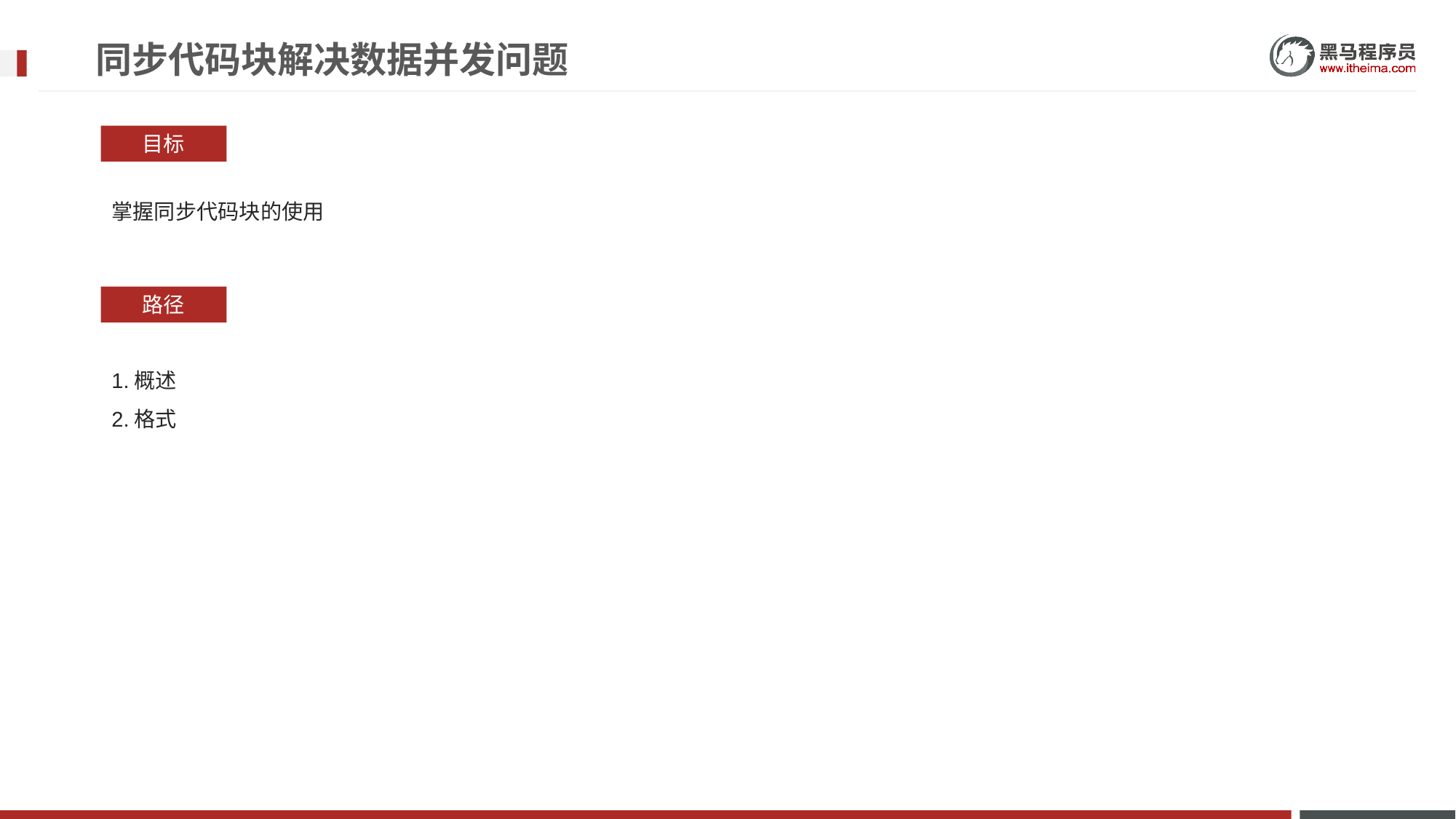

# 同步代码块解决数据并发问题
目标
掌握同步代码块的使用
路径
1.概述
2.格式